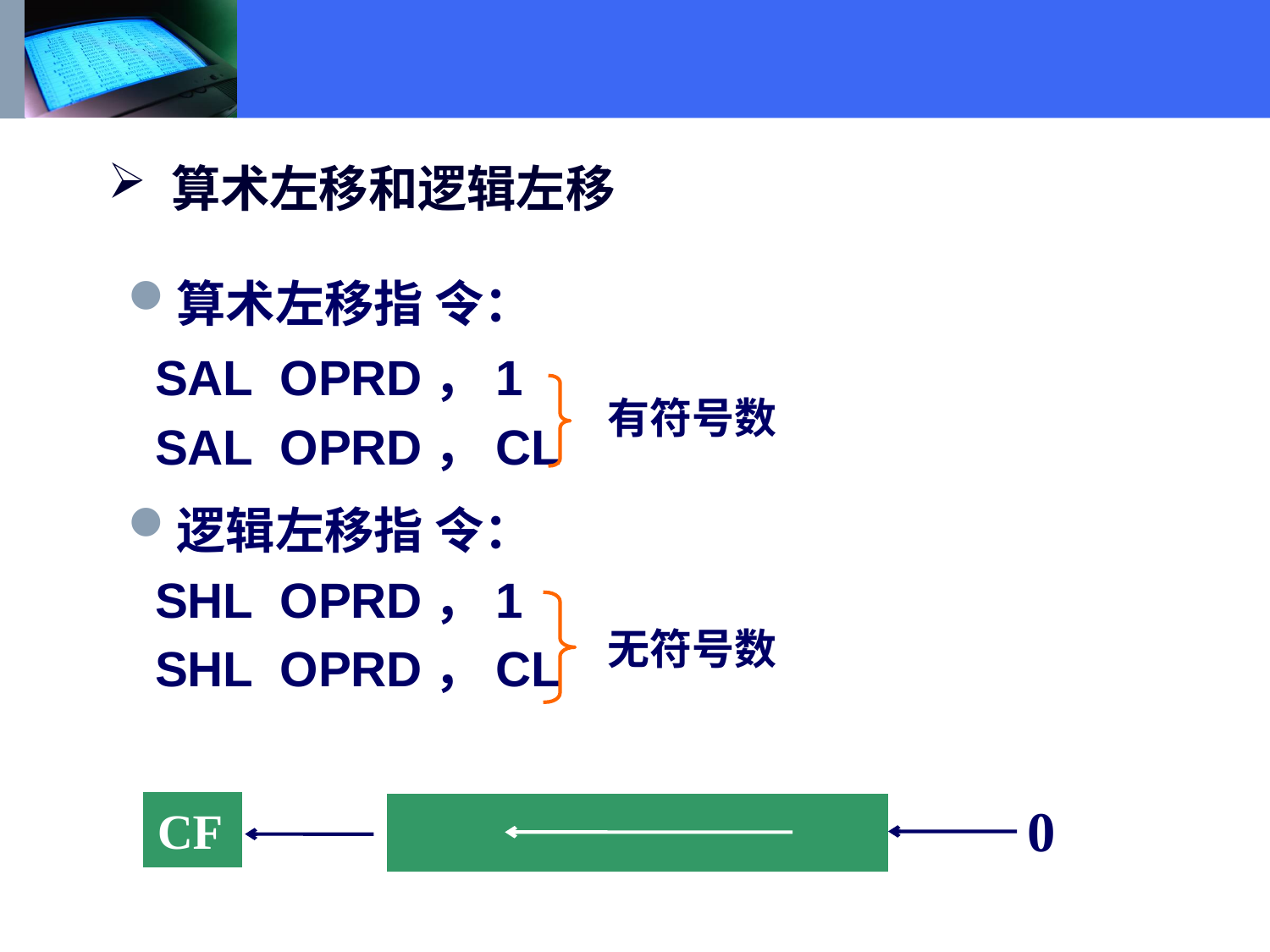

算术左移和逻辑左移
算术左移指 令：
  SAL  OPRD，1
  SAL  OPRD，CL
逻辑左移指 令：
  SHL  OPRD，1
  SHL  OPRD，CL

有符号数

无符号数
0
CF